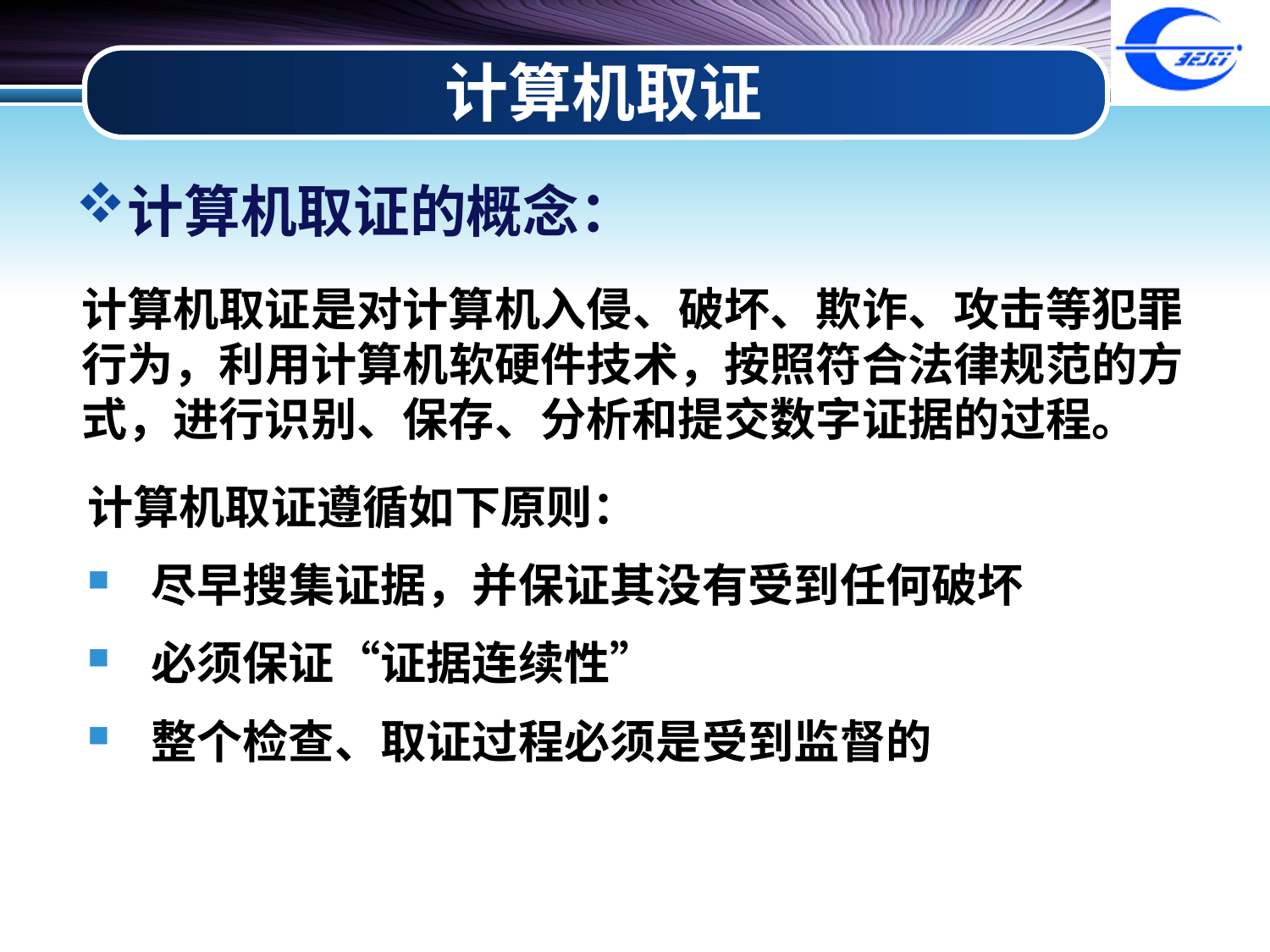

# 计算机取证
计算机取证的概念：
计算机取证是对计算机入侵、破坏、欺诈、攻击等犯罪行为，利用计算机软硬件技术，按照符合法律规范的方式，进行识别、保存、分析和提交数字证据的过程。
计算机取证遵循如下原则：
尽早搜集证据，并保证其没有受到任何破坏
必须保证“证据连续性”
整个检查、取证过程必须是受到监督的